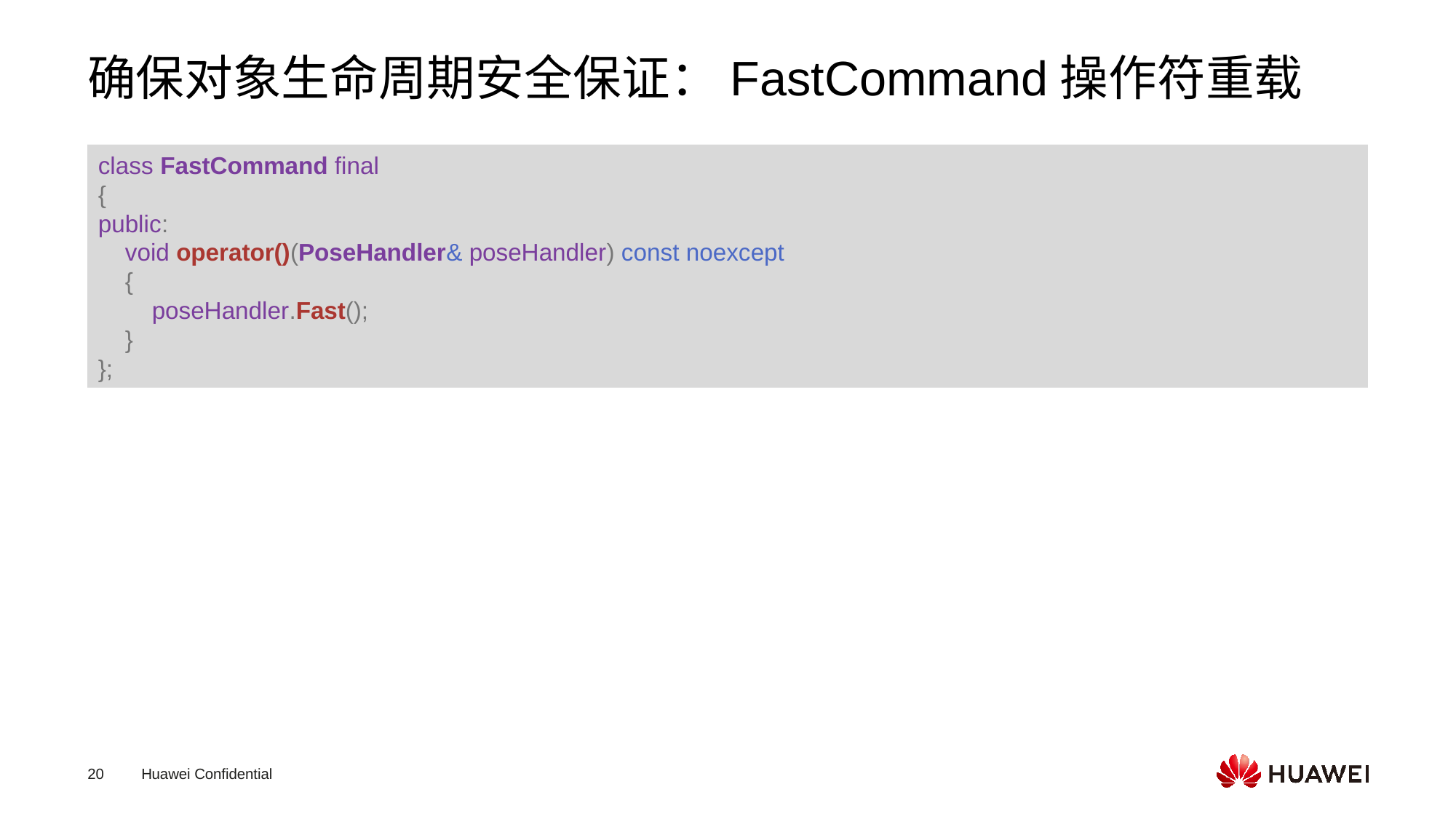

# 确保对象生命周期安全保证：FastCommand操作符重载
class FastCommand final
{
public:
    void operator()(PoseHandler& poseHandler) const noexcept
    {
        poseHandler.Fast();
    }
};